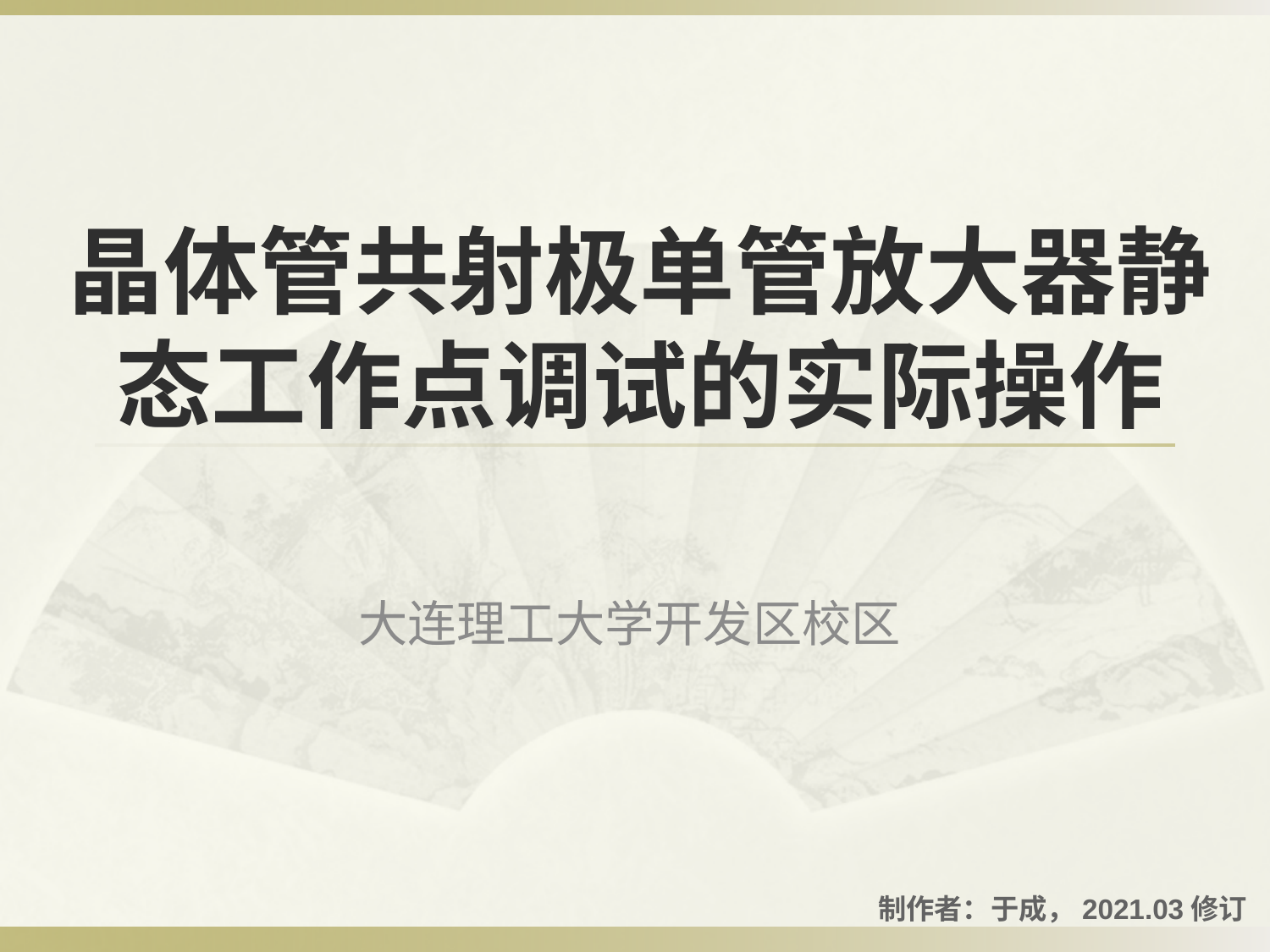

# 晶体管共射极单管放大器静态工作点调试的实际操作
大连理工大学开发区校区
制作者：于成，2021.03修订